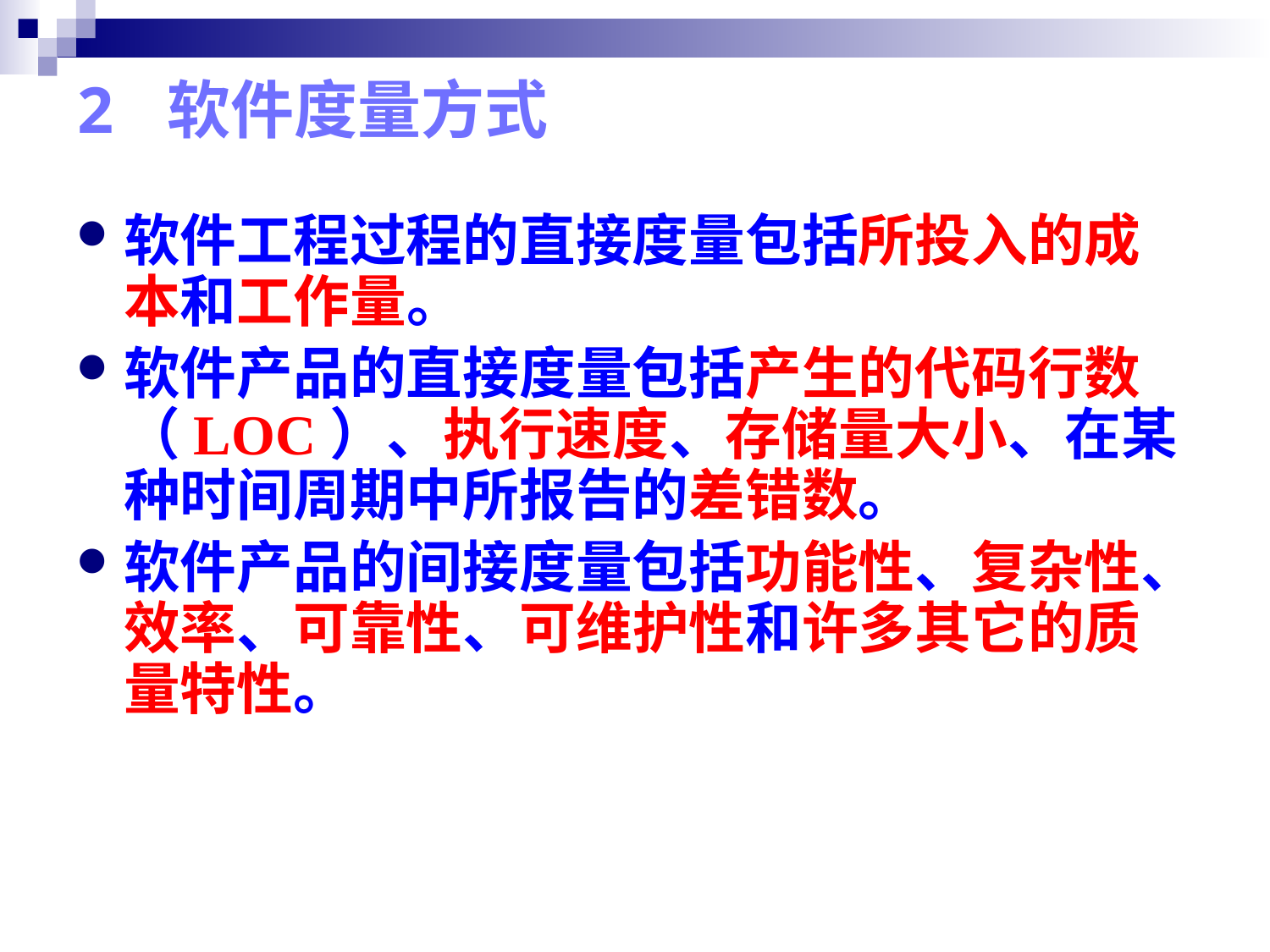

# 2 软件度量方式
软件工程过程的直接度量包括所投入的成本和工作量。
软件产品的直接度量包括产生的代码行数（LOC）、执行速度、存储量大小、在某种时间周期中所报告的差错数。
软件产品的间接度量包括功能性、复杂性、效率、可靠性、可维护性和许多其它的质量特性。

5